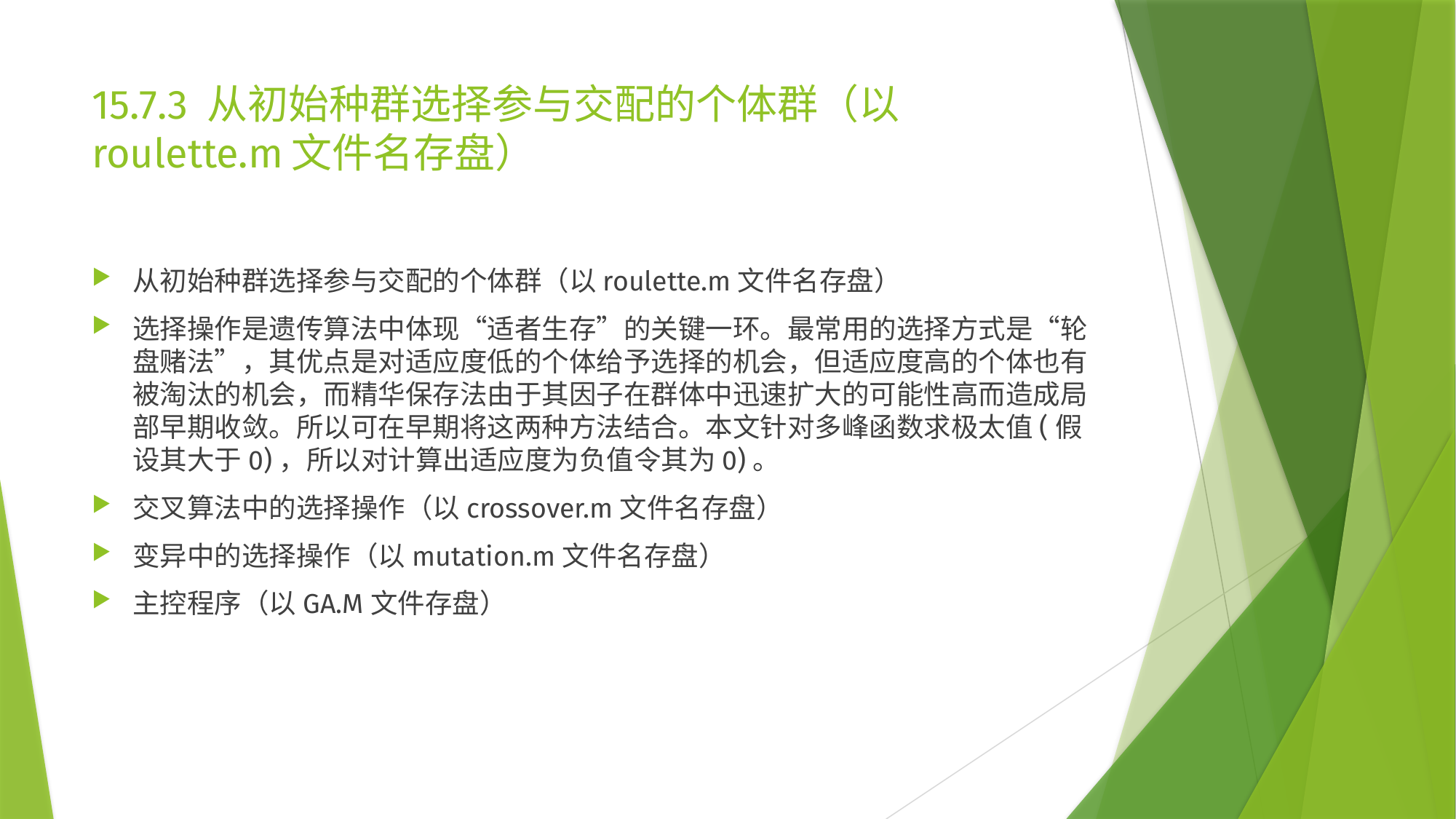

# 15.7.3 从初始种群选择参与交配的个体群（以roulette.m文件名存盘）
从初始种群选择参与交配的个体群（以roulette.m文件名存盘）
选择操作是遗传算法中体现“适者生存”的关键一环。最常用的选择方式是“轮盘赌法”，其优点是对适应度低的个体给予选择的机会，但适应度高的个体也有被淘汰的机会，而精华保存法由于其因子在群体中迅速扩大的可能性高而造成局部早期收敛。所以可在早期将这两种方法结合。本文针对多峰函数求极太值(假设其大于0)，所以对计算出适应度为负值令其为0)。
交叉算法中的选择操作（以crossover.m文件名存盘）
变异中的选择操作（以mutation.m文件名存盘）
主控程序（以GA.M文件存盘）